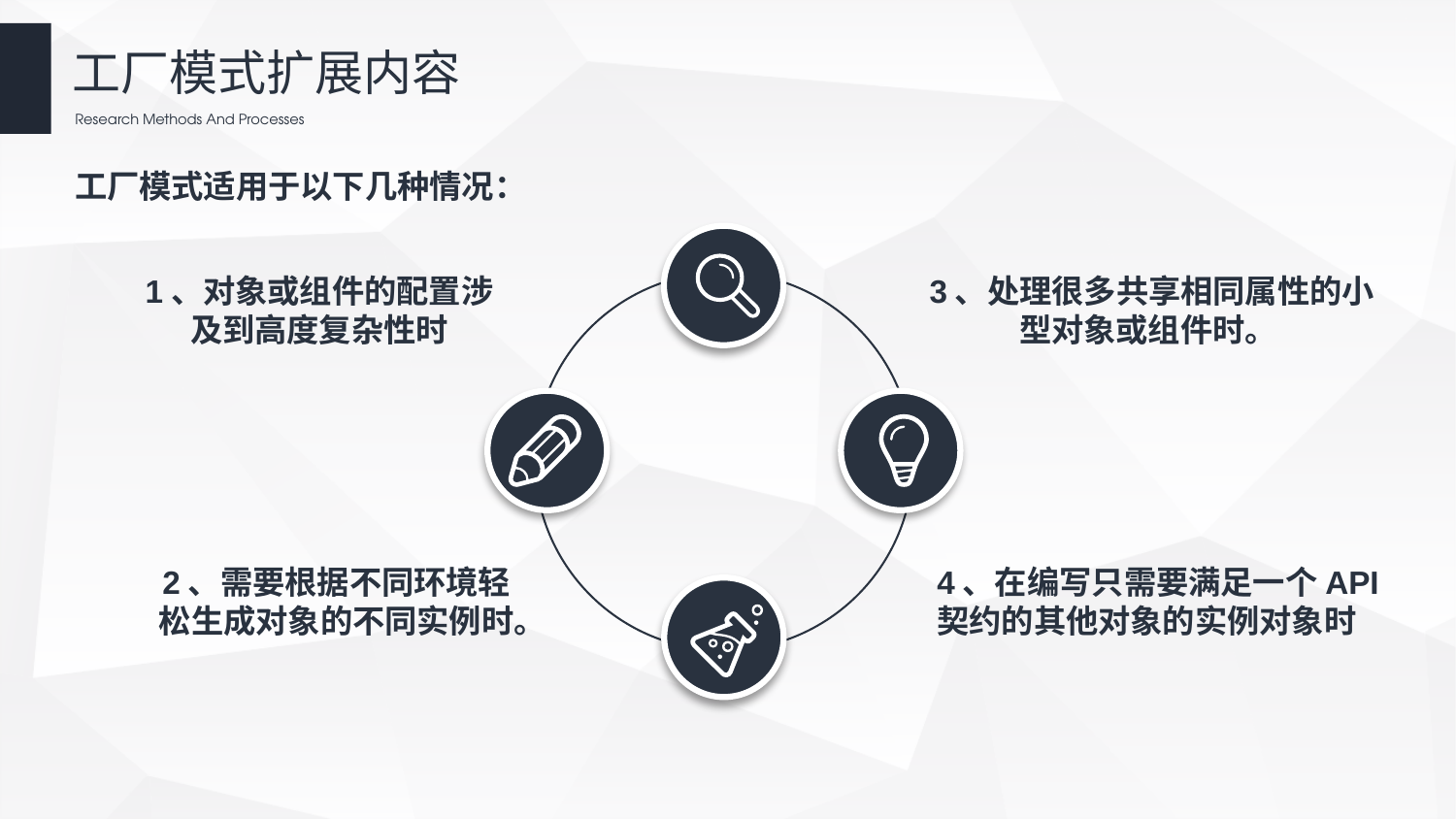

工厂模式扩展内容
Research Methods And Processes
工厂模式适用于以下几种情况：

1、对象或组件的配置涉及到高度复杂性时
3、处理很多共享相同属性的小型对象或组件时。

2、需要根据不同环境轻松生成对象的不同实例时。
4、在编写只需要满足一个API契约的其他对象的实例对象时